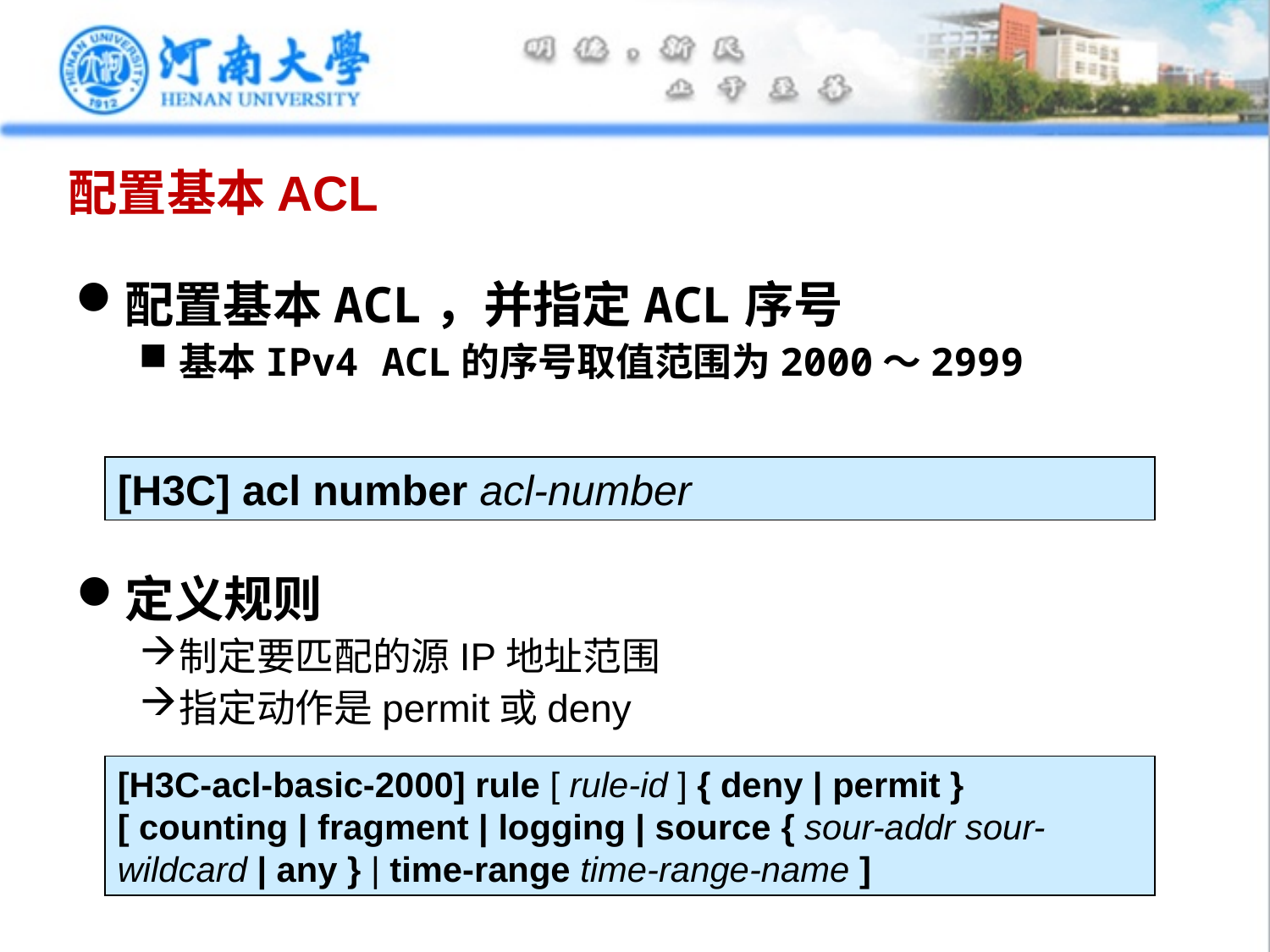

# 配置基本ACL
配置基本ACL，并指定ACL序号
基本IPv4 ACL的序号取值范围为2000～2999
[H3C] acl number acl-number
定义规则
制定要匹配的源IP地址范围
指定动作是permit或deny
[H3C-acl-basic-2000] rule [ rule-id ] { deny | permit } [ counting | fragment | logging | source { sour-addr sour-wildcard | any } | time-range time-range-name ]